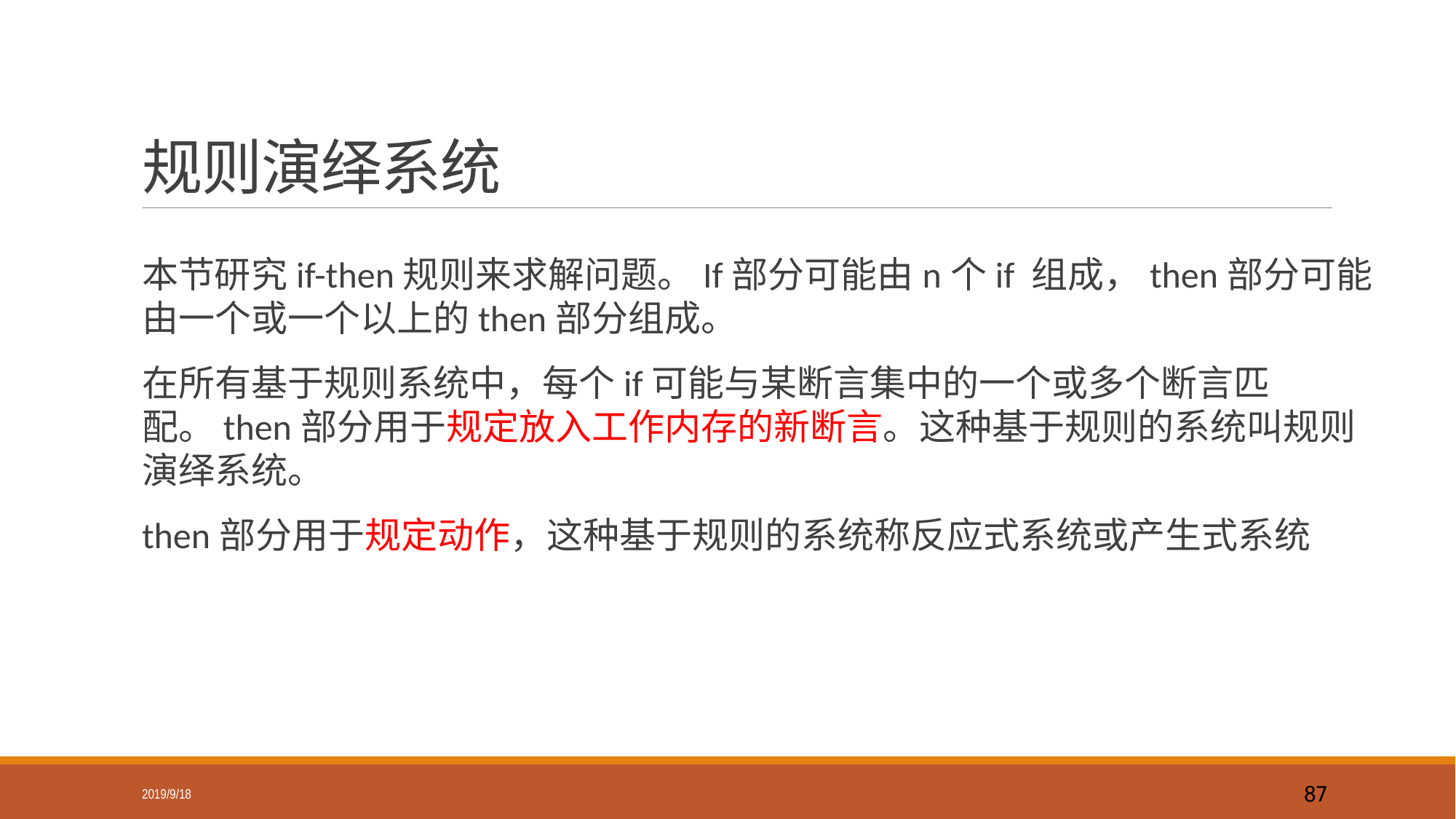

# 规则演绎系统
本节研究if-then规则来求解问题。If部分可能由n个if 组成，then部分可能由一个或一个以上的then部分组成。
在所有基于规则系统中，每个if可能与某断言集中的一个或多个断言匹配。then部分用于规定放入工作内存的新断言。这种基于规则的系统叫规则演绎系统。
then部分用于规定动作，这种基于规则的系统称反应式系统或产生式系统
2019/9/18
87